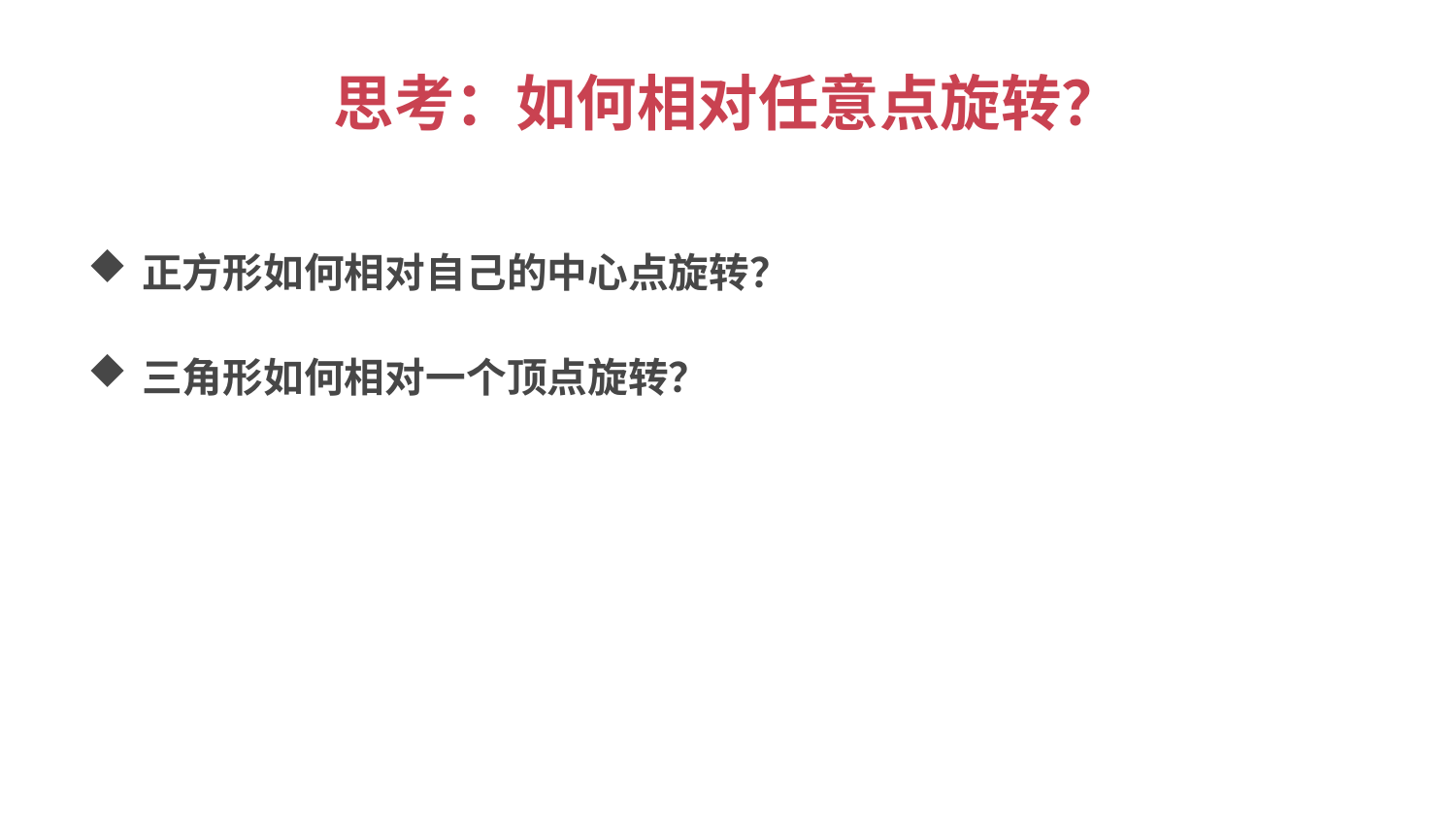

# 思考：如何相对任意点旋转？
正方形如何相对自己的中心点旋转？
三角形如何相对一个顶点旋转？